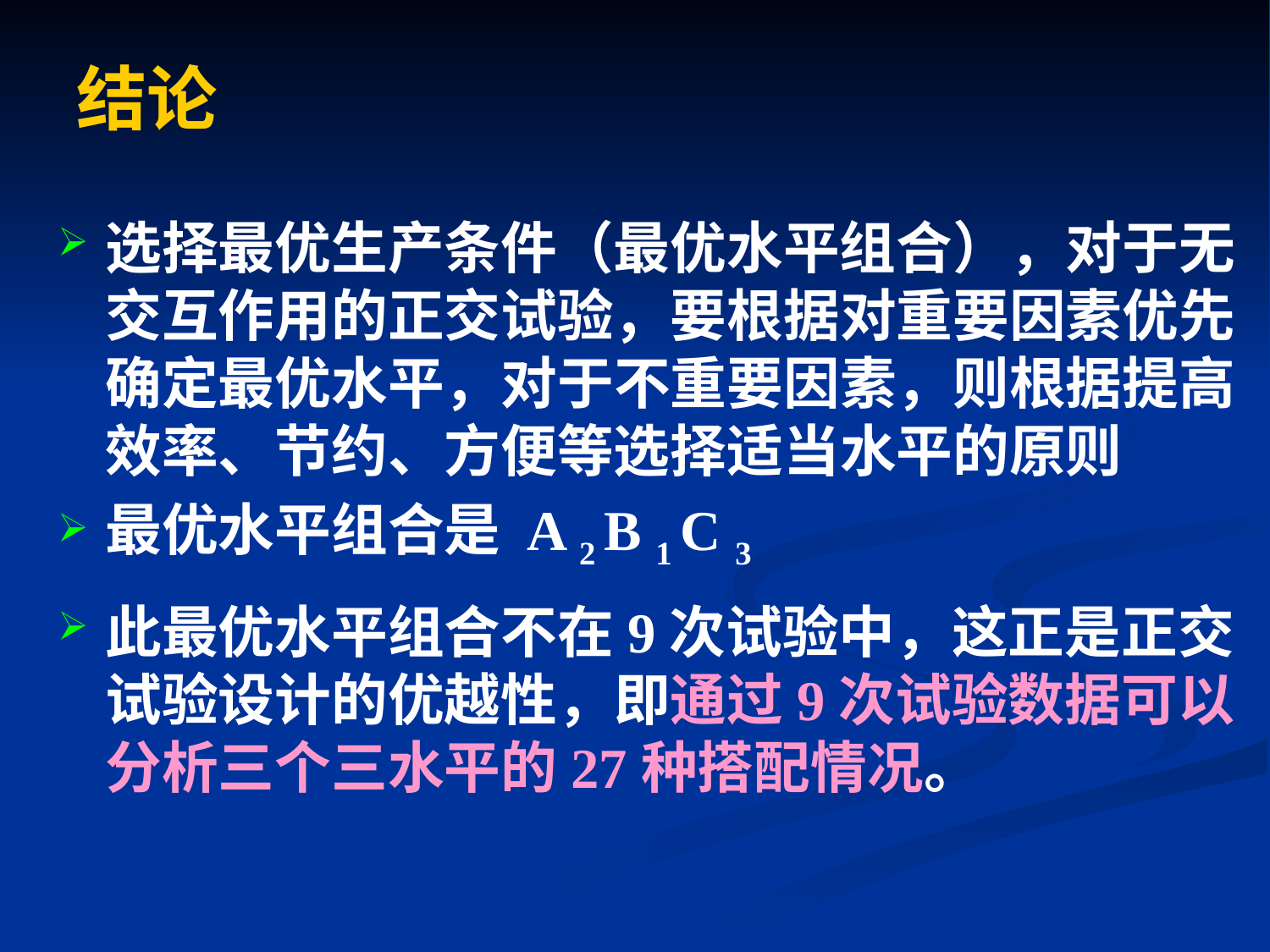

结论
选择最优生产条件（最优水平组合），对于无交互作用的正交试验，要根据对重要因素优先确定最优水平，对于不重要因素，则根据提高效率、节约、方便等选择适当水平的原则
最优水平组合是 A 2 B 1 C 3
此最优水平组合不在9次试验中，这正是正交试验设计的优越性，即通过9次试验数据可以分析三个三水平的27种搭配情况。